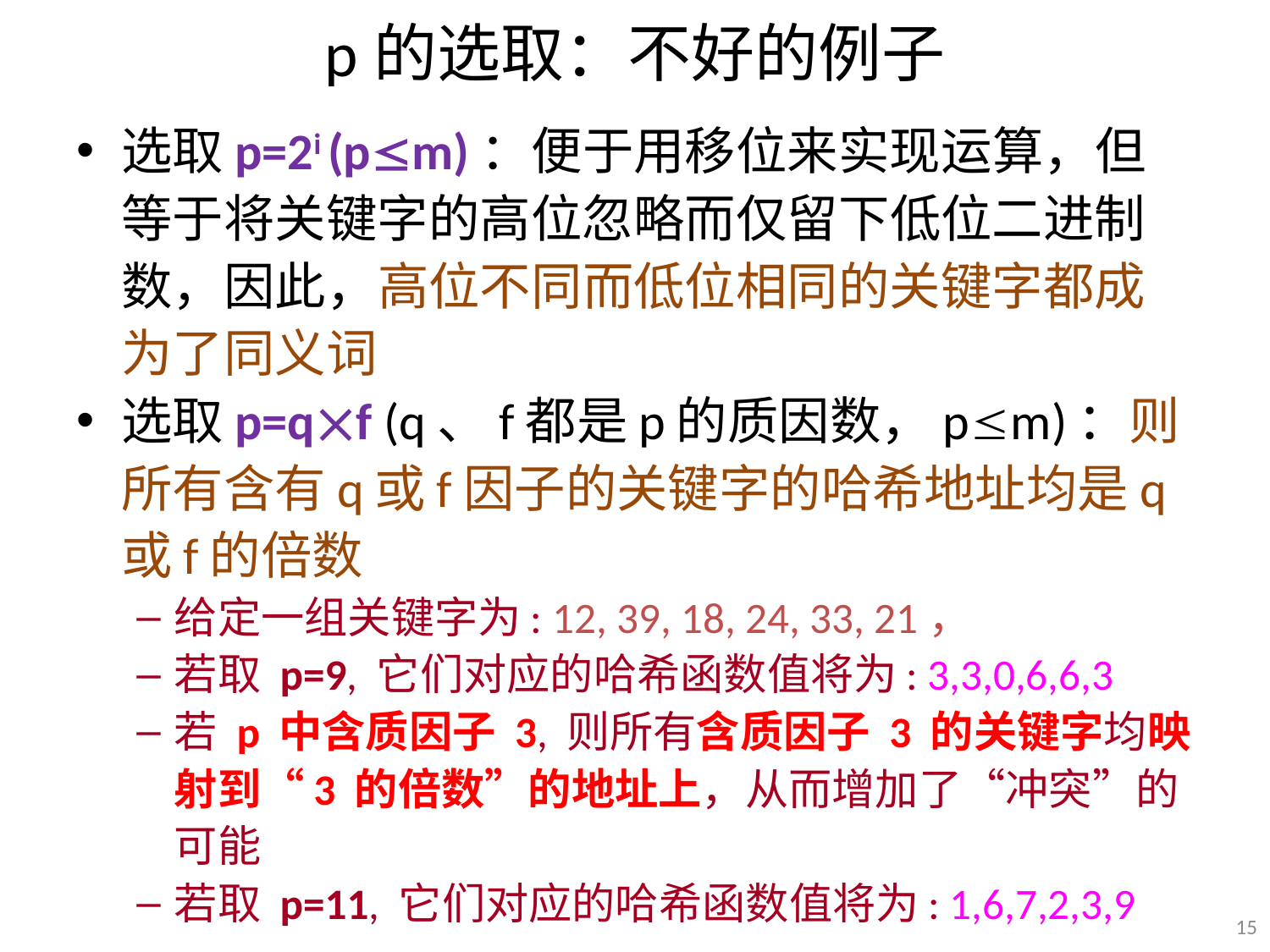

# p的选取：不好的例子
选取p=2i (p≤m)：便于用移位来实现运算，但等于将关键字的高位忽略而仅留下低位二进制数，因此，高位不同而低位相同的关键字都成为了同义词
选取p=q×f (q、f都是p的质因数，p≤m)：则所有含有q或f因子的关键字的哈希地址均是q或f的倍数
给定一组关键字为: 12, 39, 18, 24, 33, 21，
若取 p=9, 它们对应的哈希函数值将为: 3,3,0,6,6,3
若 p 中含质因子 3, 则所有含质因子 3 的关键字均映射到“3 的倍数”的地址上，从而增加了“冲突”的可能
若取 p=11, 它们对应的哈希函数值将为: 1,6,7,2,3,9

15